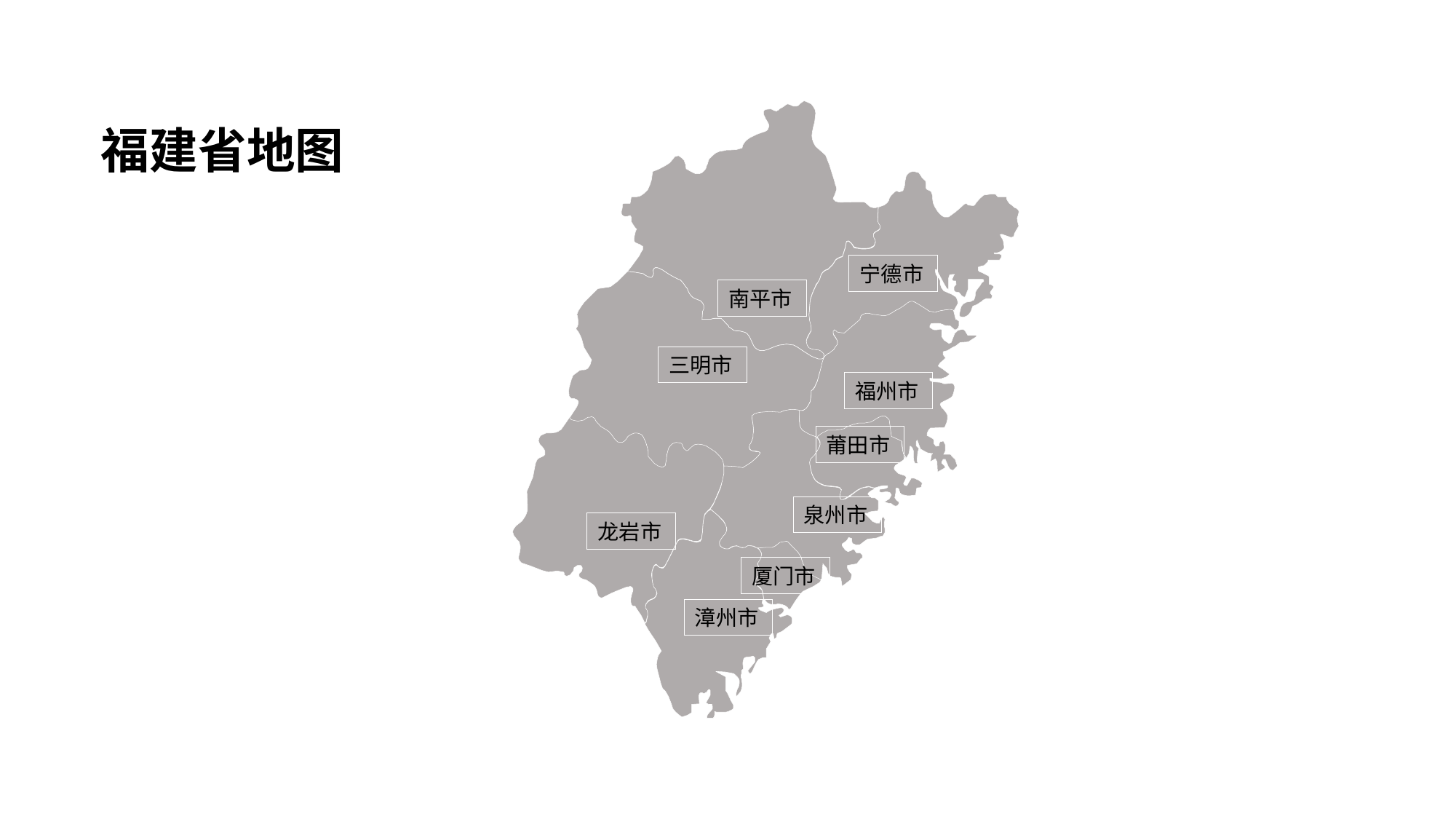

福建省地图

宁德市

南平市

三明市
福州市

莆田市
泉州市

龙岩市

厦门市
漳州市